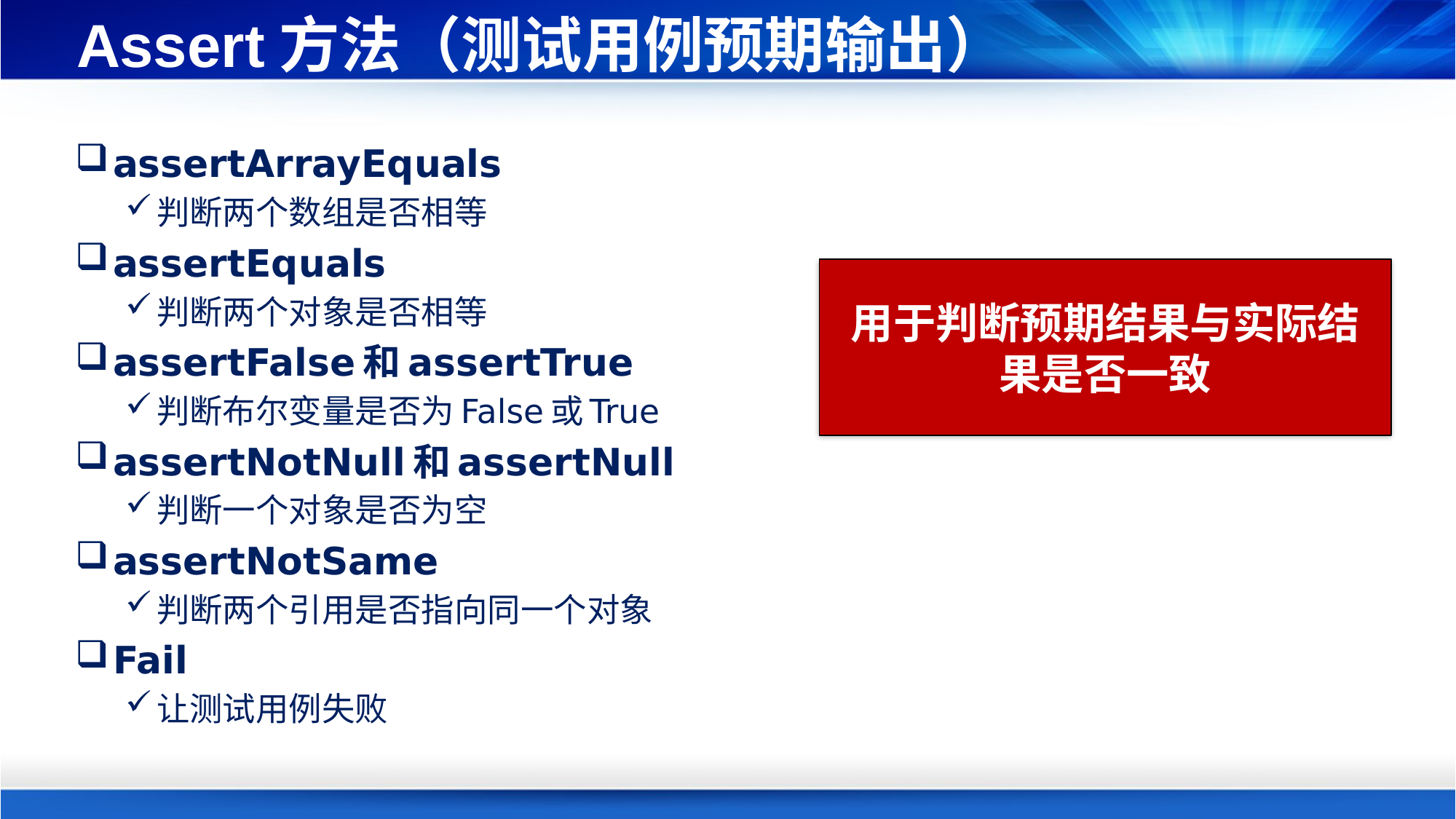

# Assert方法（测试用例预期输出）
assertArrayEquals
判断两个数组是否相等
assertEquals
判断两个对象是否相等
assertFalse和assertTrue
判断布尔变量是否为False或True
assertNotNull和assertNull
判断一个对象是否为空
assertNotSame
判断两个引用是否指向同一个对象
Fail
让测试用例失败
用于判断预期结果与实际结果是否一致